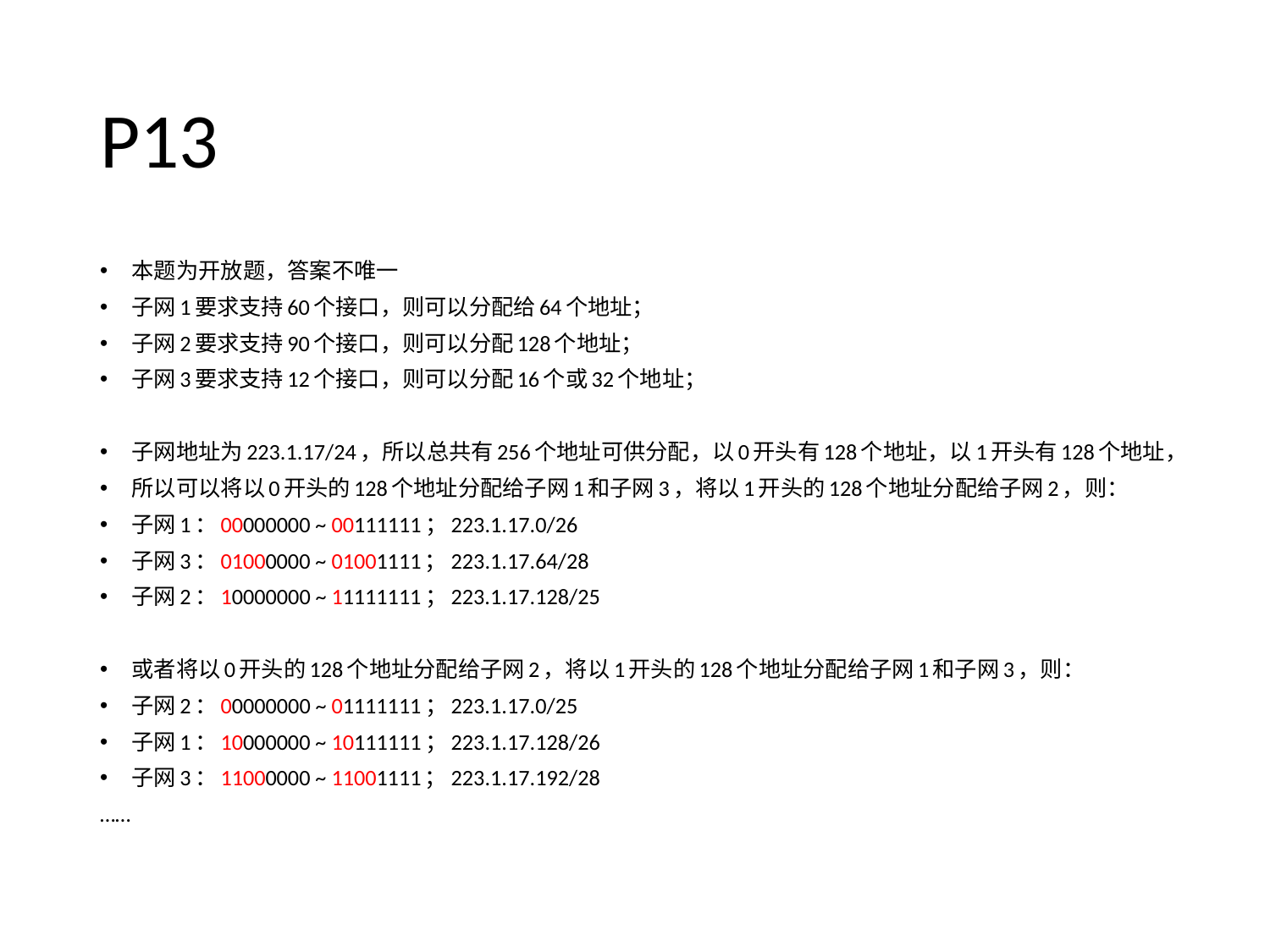

# P13
本题为开放题，答案不唯一
子网1要求支持60个接口，则可以分配给64个地址；
子网2要求支持90个接口，则可以分配128个地址；
子网3要求支持12个接口，则可以分配16个或32个地址；

子网地址为223.1.17/24，所以总共有256个地址可供分配，以0开头有128个地址，以1开头有128个地址，
所以可以将以0开头的128个地址分配给子网1和子网3，将以1开头的128个地址分配给子网2，则：
子网1：00000000 ~ 00111111；223.1.17.0/26
子网3：01000000 ~ 01001111；223.1.17.64/28
子网2：10000000 ~ 11111111；223.1.17.128/25

或者将以0开头的128个地址分配给子网2，将以1开头的128个地址分配给子网1和子网3，则：
子网2：00000000 ~ 01111111；223.1.17.0/25
子网1：10000000 ~ 10111111；223.1.17.128/26
子网3：11000000 ~ 11001111；223.1.17.192/28
……